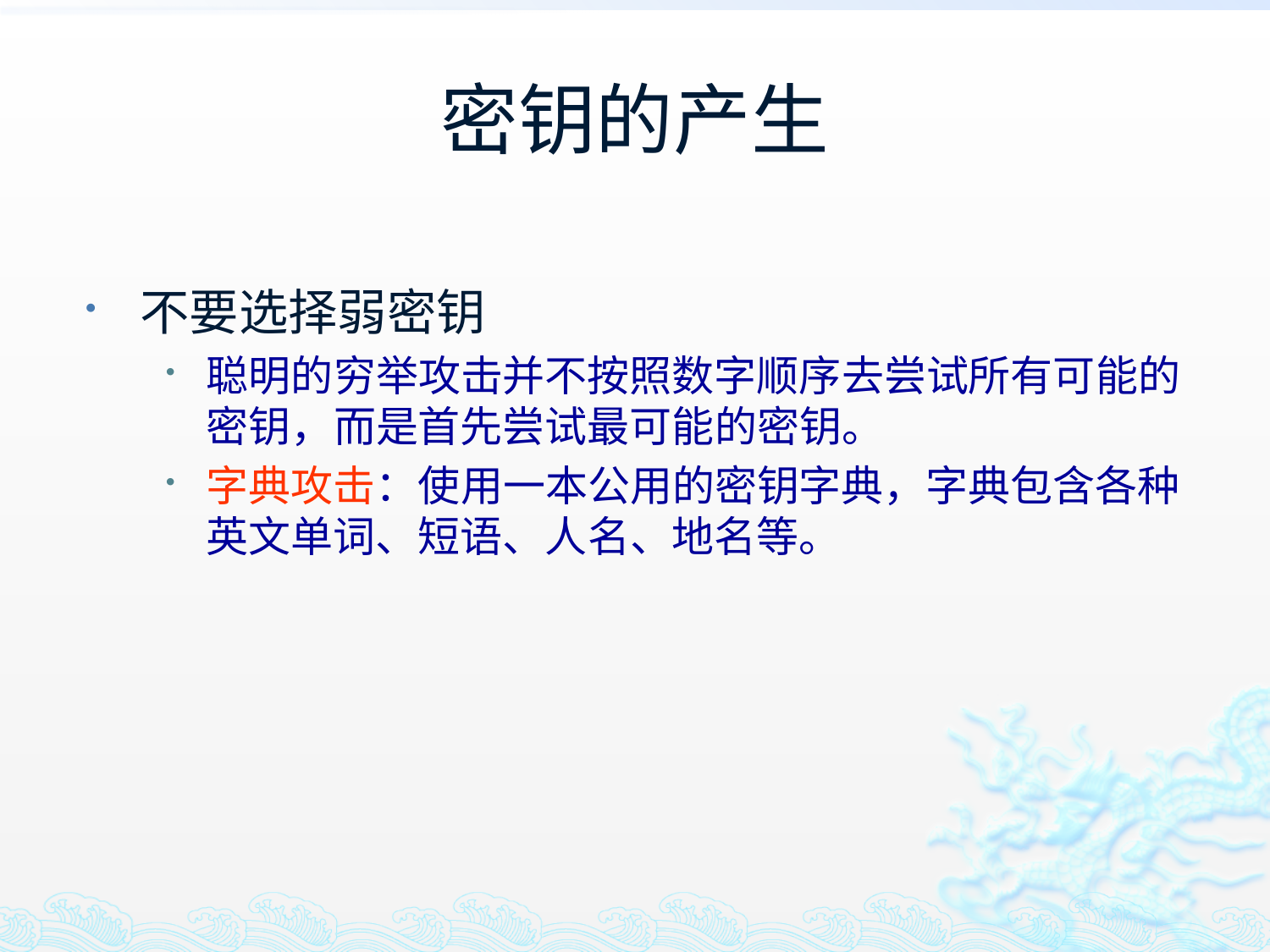

# 密钥的产生
不要选择弱密钥
聪明的穷举攻击并不按照数字顺序去尝试所有可能的密钥，而是首先尝试最可能的密钥。
字典攻击：使用一本公用的密钥字典，字典包含各种英文单词、短语、人名、地名等。